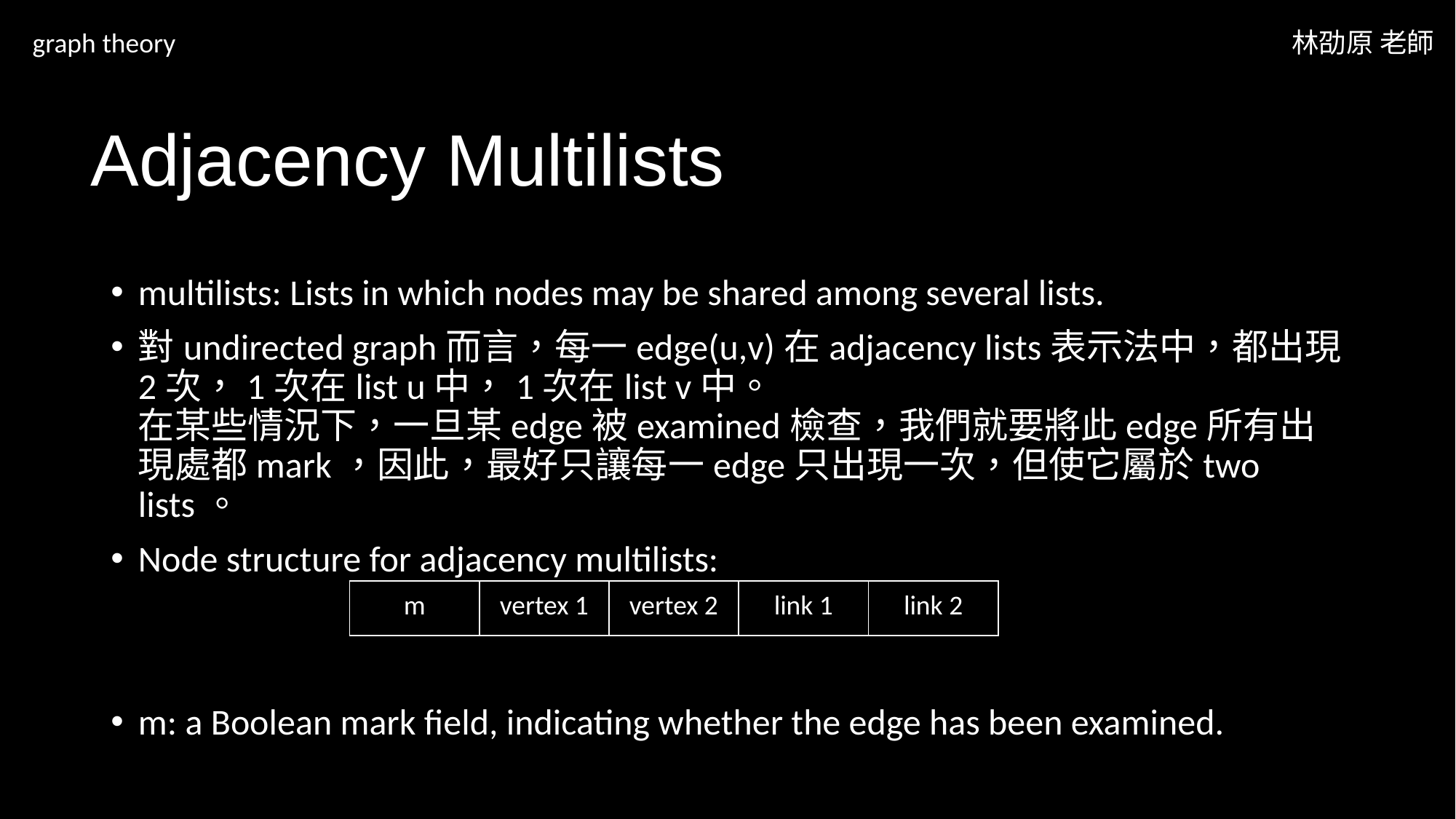

graph theory
林劭原 老師
# Adjacency Multilists
multilists: Lists in which nodes may be shared among several lists.
對undirected graph而言，每一edge(u,v)在adjacency lists表示法中，都出現2次，1次在list u中，1次在list v中。
在某些情況下，一旦某edge被examined檢查，我們就要將此edge所有出現處都mark，因此，最好只讓每一edge只出現一次，但使它屬於two lists。
Node structure for adjacency multilists:

m: a Boolean mark field, indicating whether the edge has been examined.
| m | vertex 1 | vertex 2 | link 1 | link 2 |
| --- | --- | --- | --- | --- |